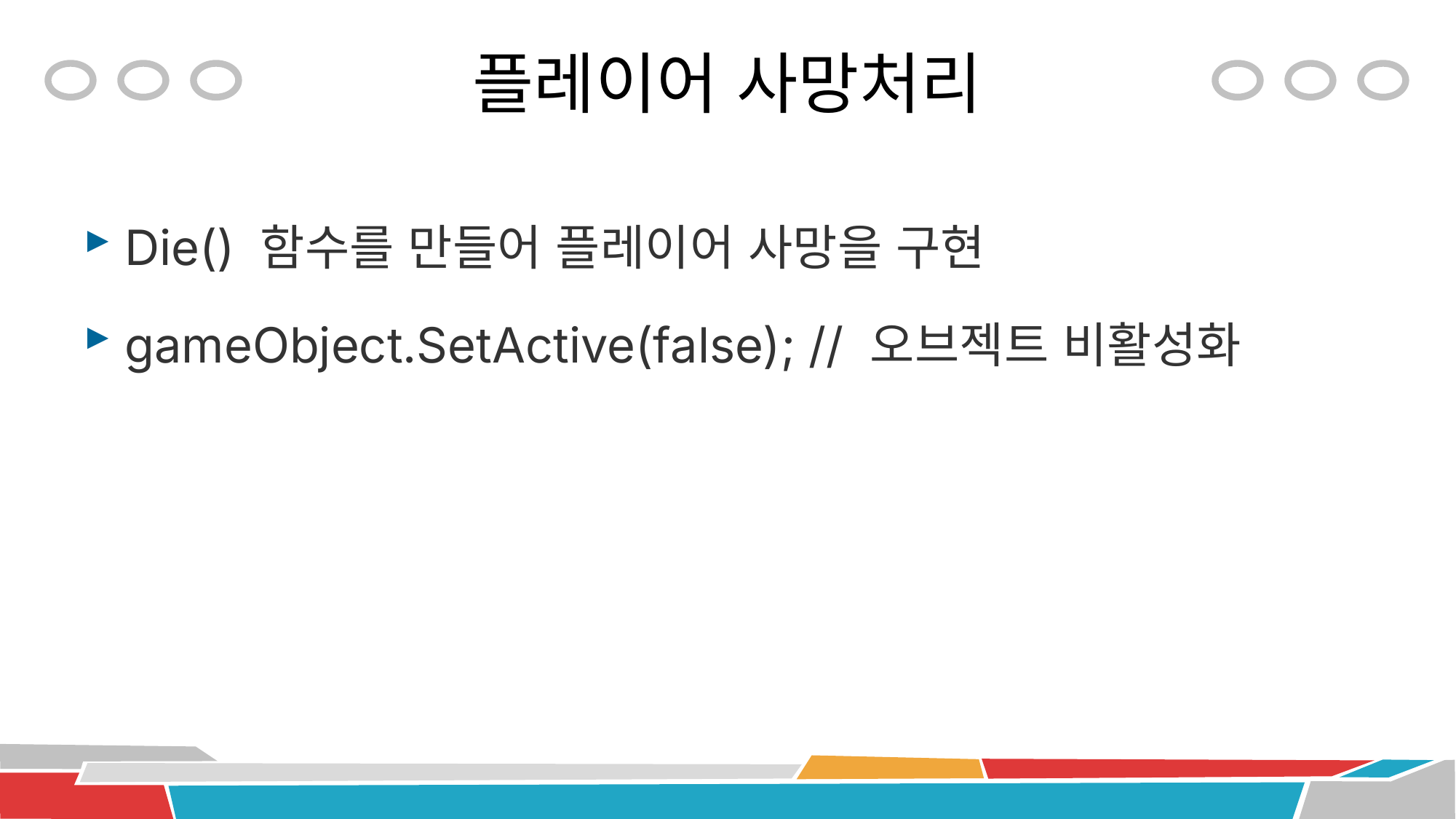

# 플레이어 사망처리
Die() 함수를 만들어 플레이어 사망을 구현
gameObject.SetActive(false); // 오브젝트 비활성화